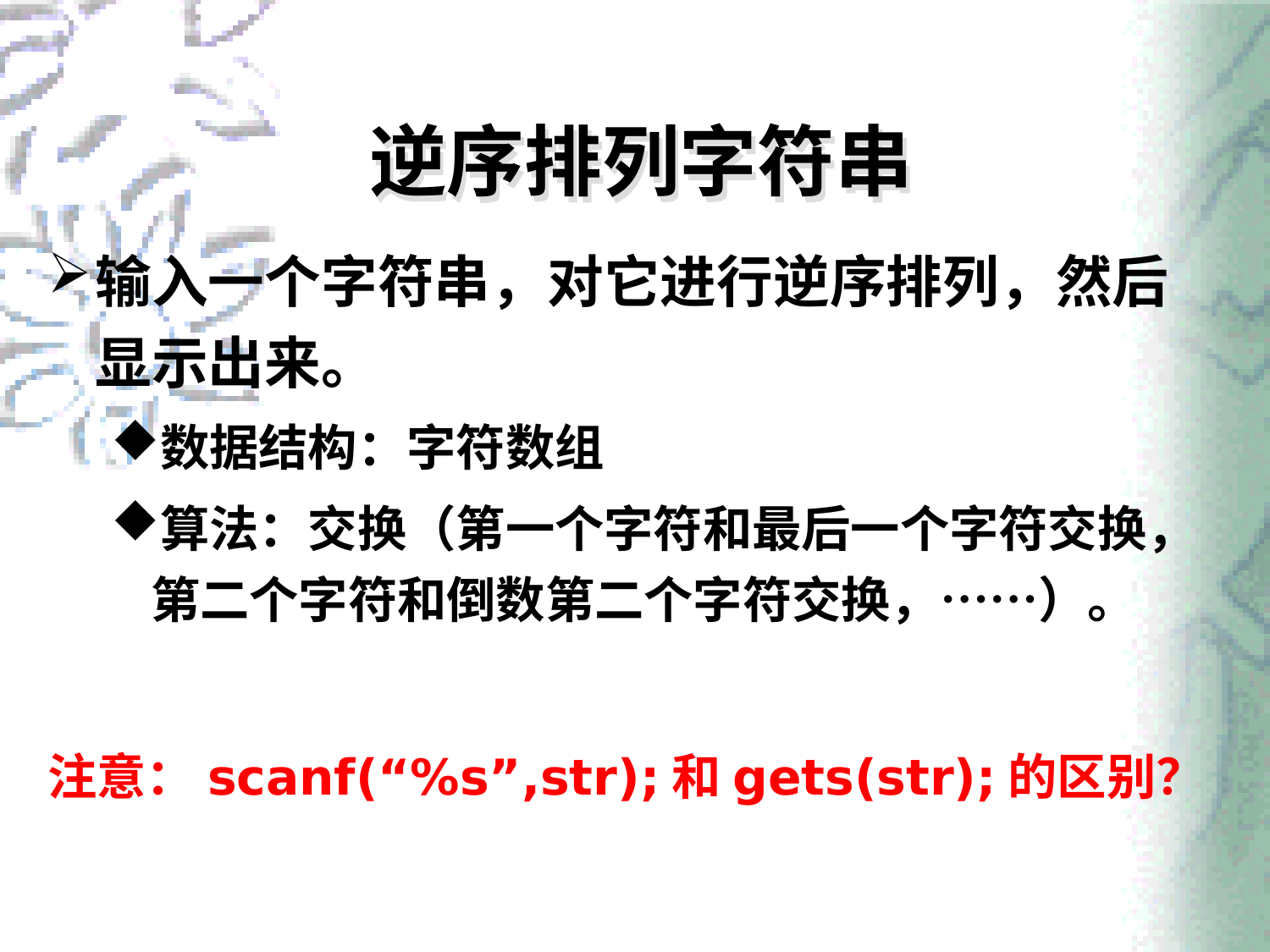

# 逆序排列字符串
输入一个字符串，对它进行逆序排列，然后显示出来。
数据结构：字符数组
算法：交换（第一个字符和最后一个字符交换，第二个字符和倒数第二个字符交换，……）。

注意：scanf(“%s”,str);和gets(str);的区别？